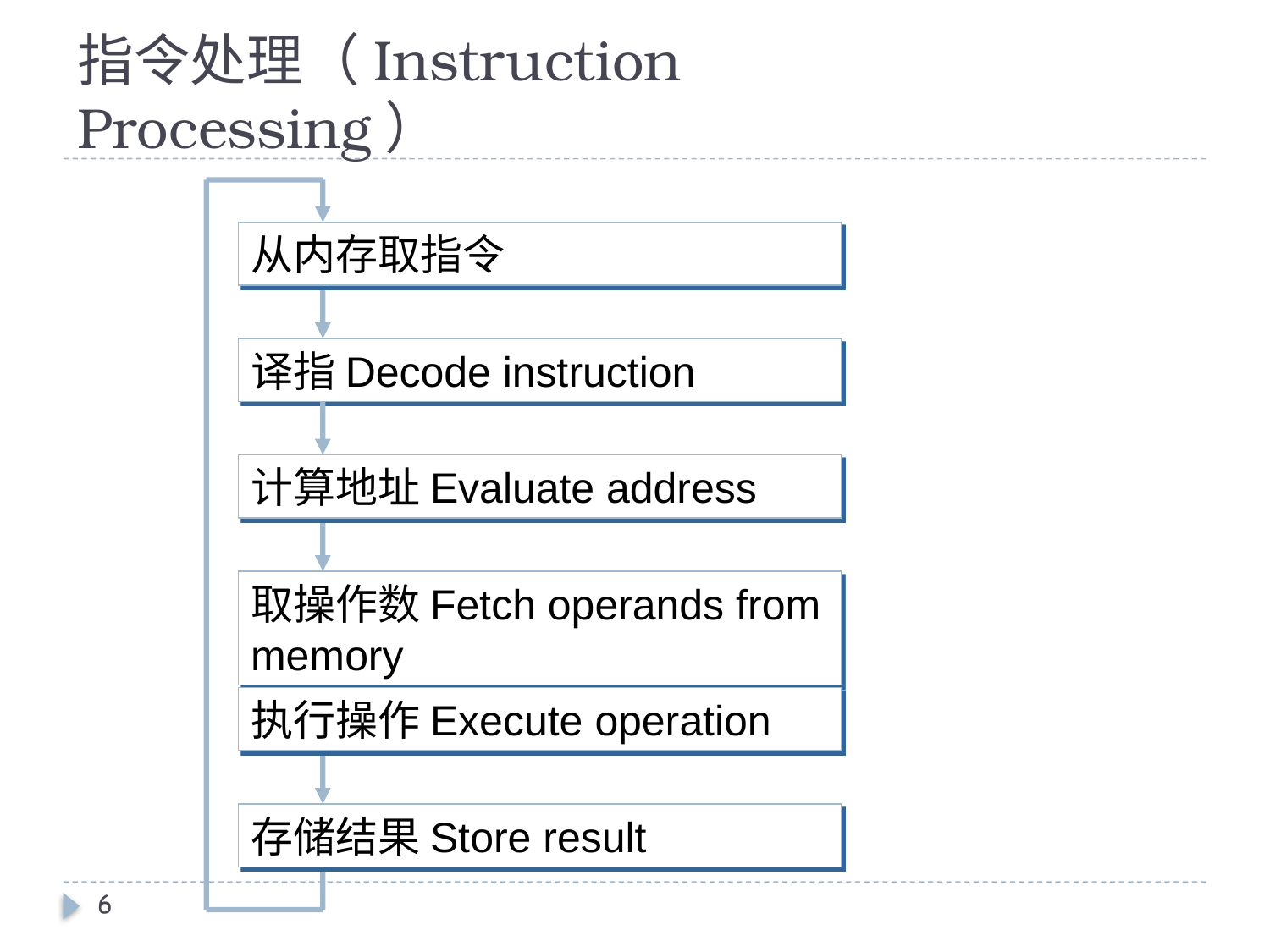

# 指令处理（Instruction Processing）

从内存取指令

译指Decode instruction

计算地址Evaluate address

取操作数Fetch operands from memory

执行操作Execute operation

存储结果Store result

6